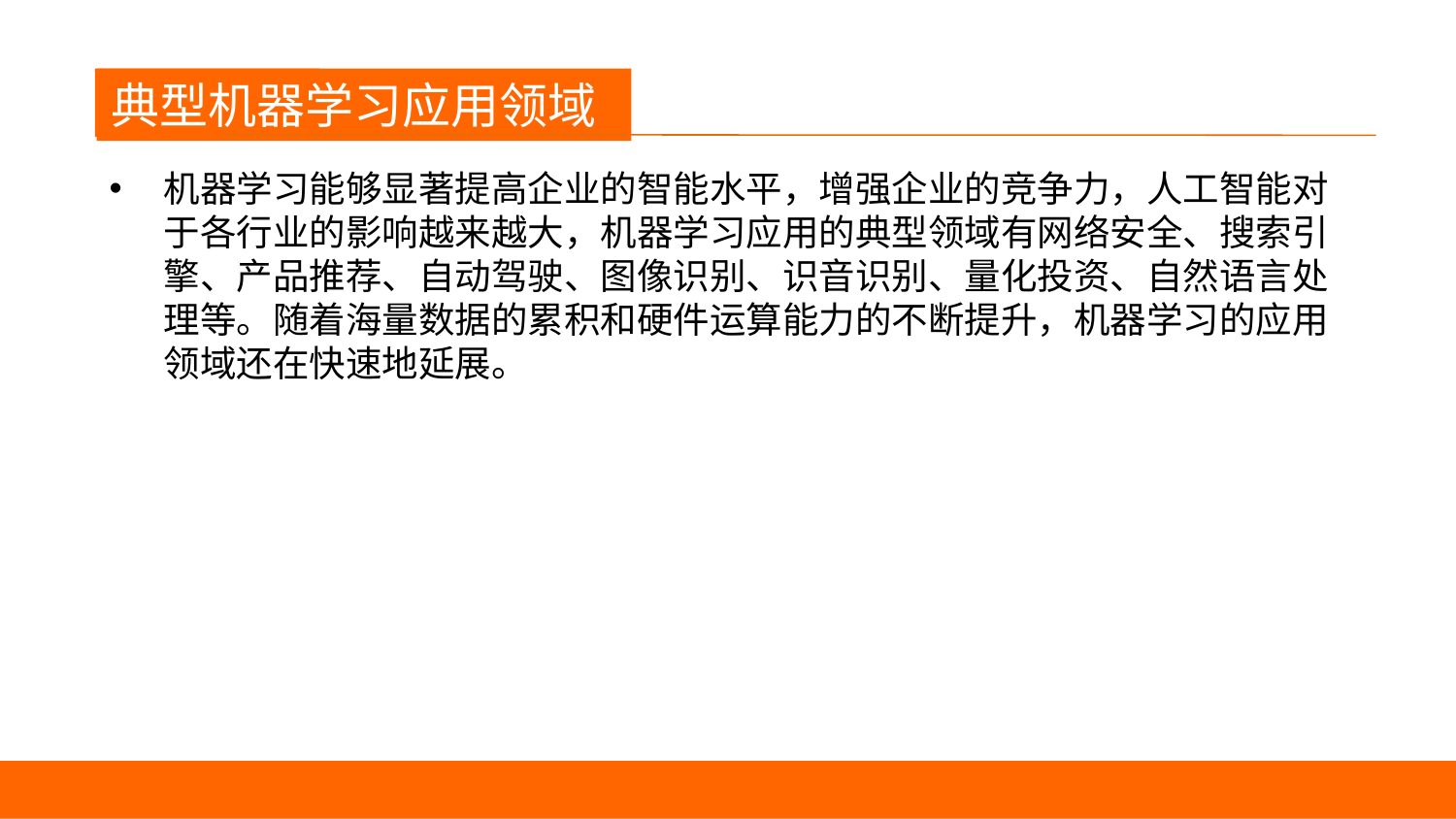

典型机器学习应用领域
机器学习能够显著提高企业的智能水平，增强企业的竞争力，人工智能对于各行业的影响越来越大，机器学习应用的典型领域有网络安全、搜索引擎、产品推荐、自动驾驶、图像识别、识音识别、量化投资、自然语言处理等。随着海量数据的累积和硬件运算能力的不断提升，机器学习的应用领域还在快速地延展。